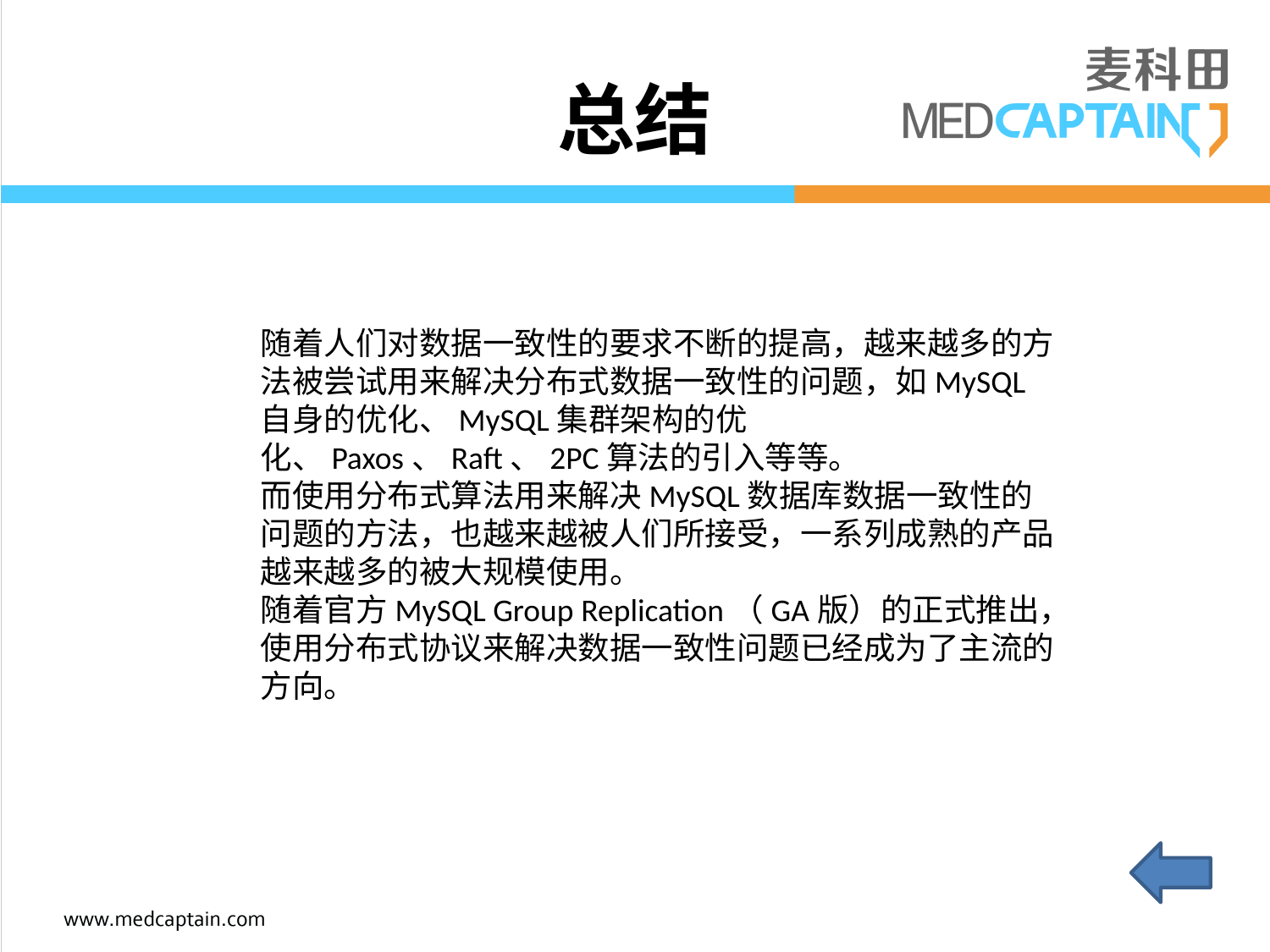

# 总结
随着人们对数据一致性的要求不断的提高，越来越多的方法被尝试用来解决分布式数据一致性的问题，如MySQL自身的优化、MySQL集群架构的优化、Paxos、Raft、2PC算法的引入等等。
而使用分布式算法用来解决MySQL数据库数据一致性的问题的方法，也越来越被人们所接受，一系列成熟的产品越来越多的被大规模使用。
随着官方MySQL Group Replication（GA版）的正式推出，使用分布式协议来解决数据一致性问题已经成为了主流的方向。